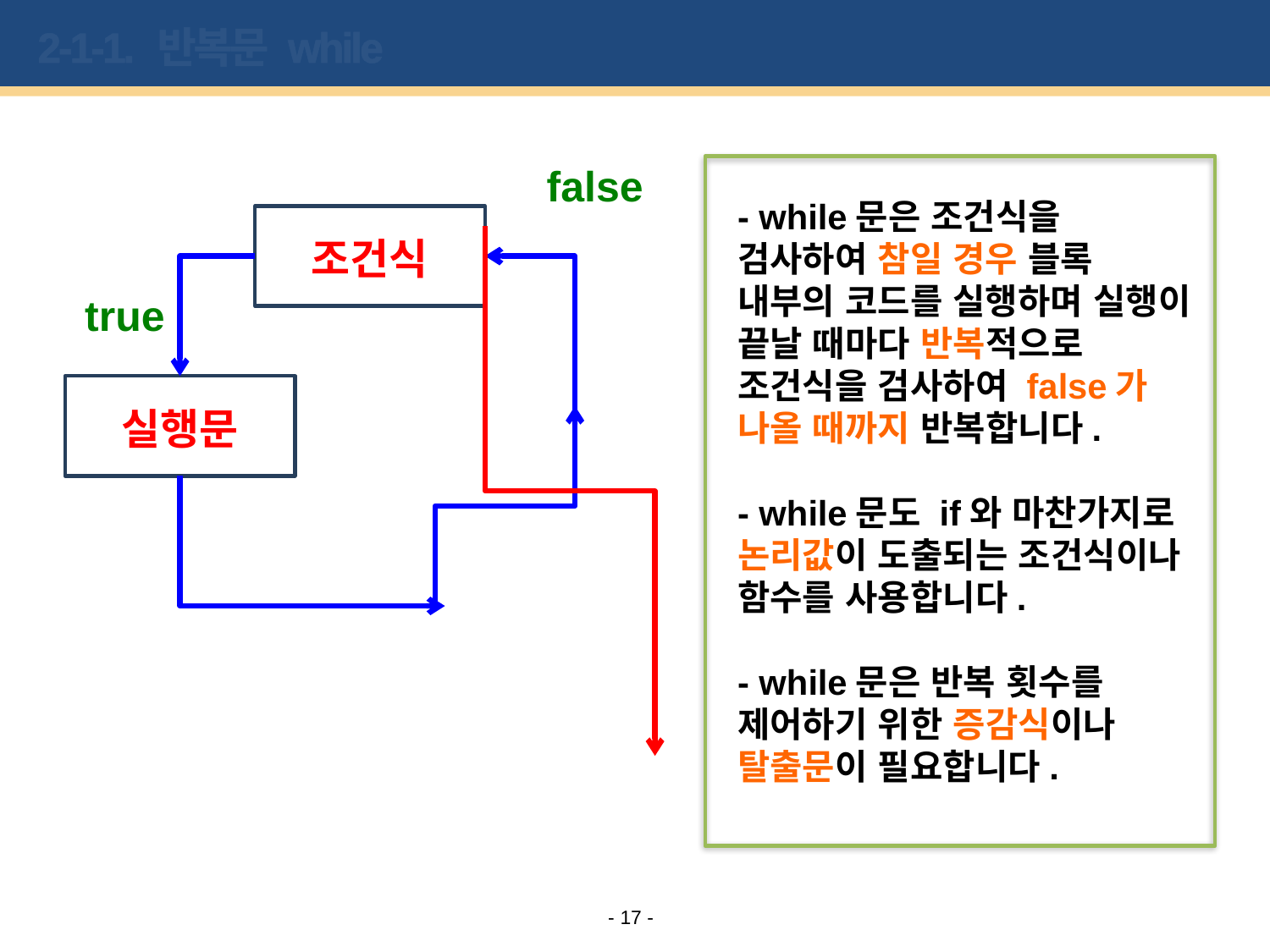

# 2-1-1. 반복문 while
false

- while문은 조건식을 검사하여 참일 경우 블록 내부의 코드를 실행하며 실행이 끝날 때마다 반복적으로 조건식을 검사하여 false가 나올 때까지 반복합니다.

- while문도 if와 마찬가지로 논리값이 도출되는 조건식이나 함수를 사용합니다.

- while문은 반복 횟수를 제어하기 위한 증감식이나 탈출문이 필요합니다.

조건식
true

실행문